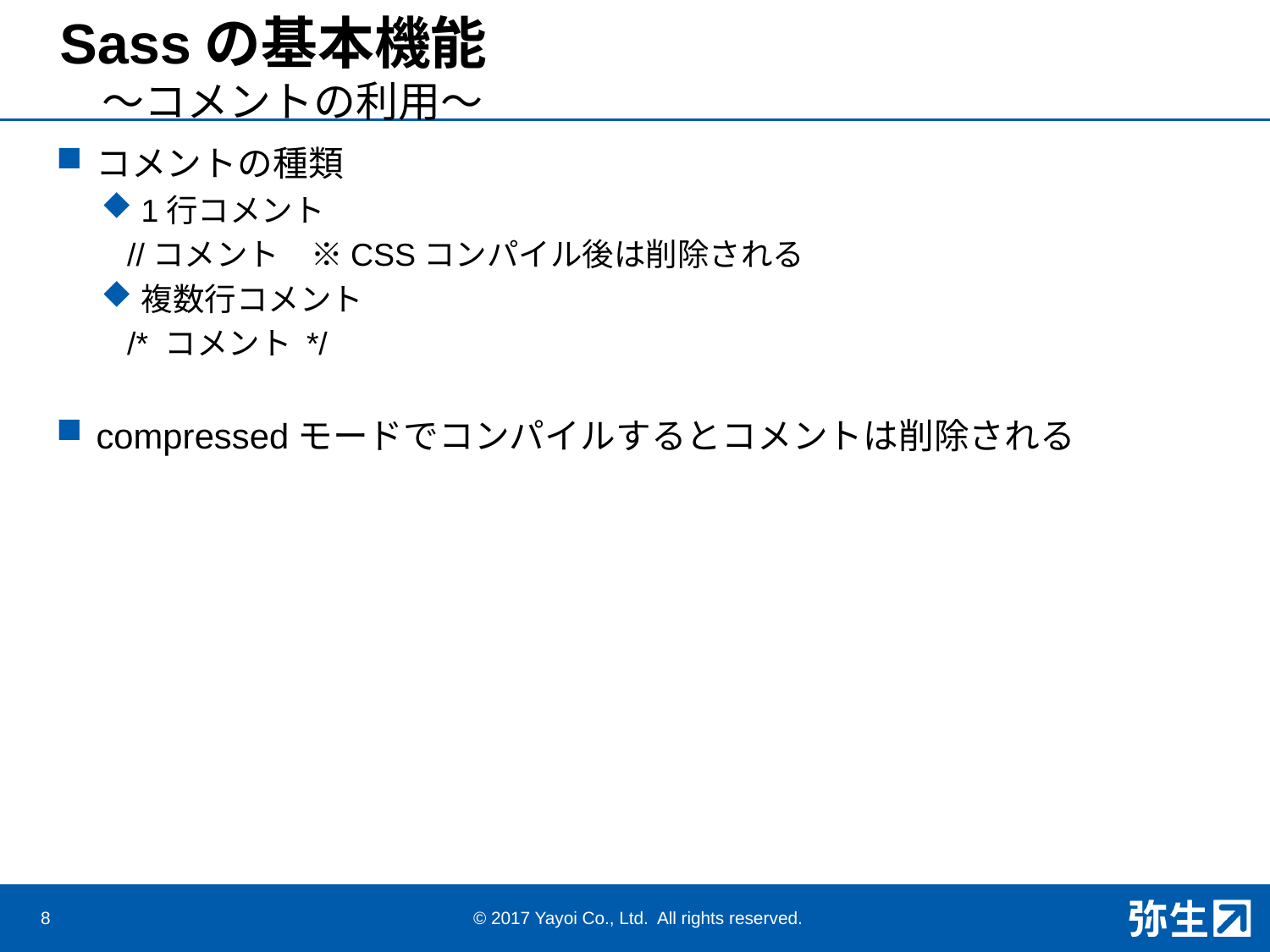

# Sassの基本機能 　～コメントの利用～
コメントの種類
1行コメント
　　//コメント　※CSSコンパイル後は削除される
複数行コメント
　　/* コメント */

compressedモードでコンパイルするとコメントは削除される
8
© 2017 Yayoi Co., Ltd.  All rights reserved.